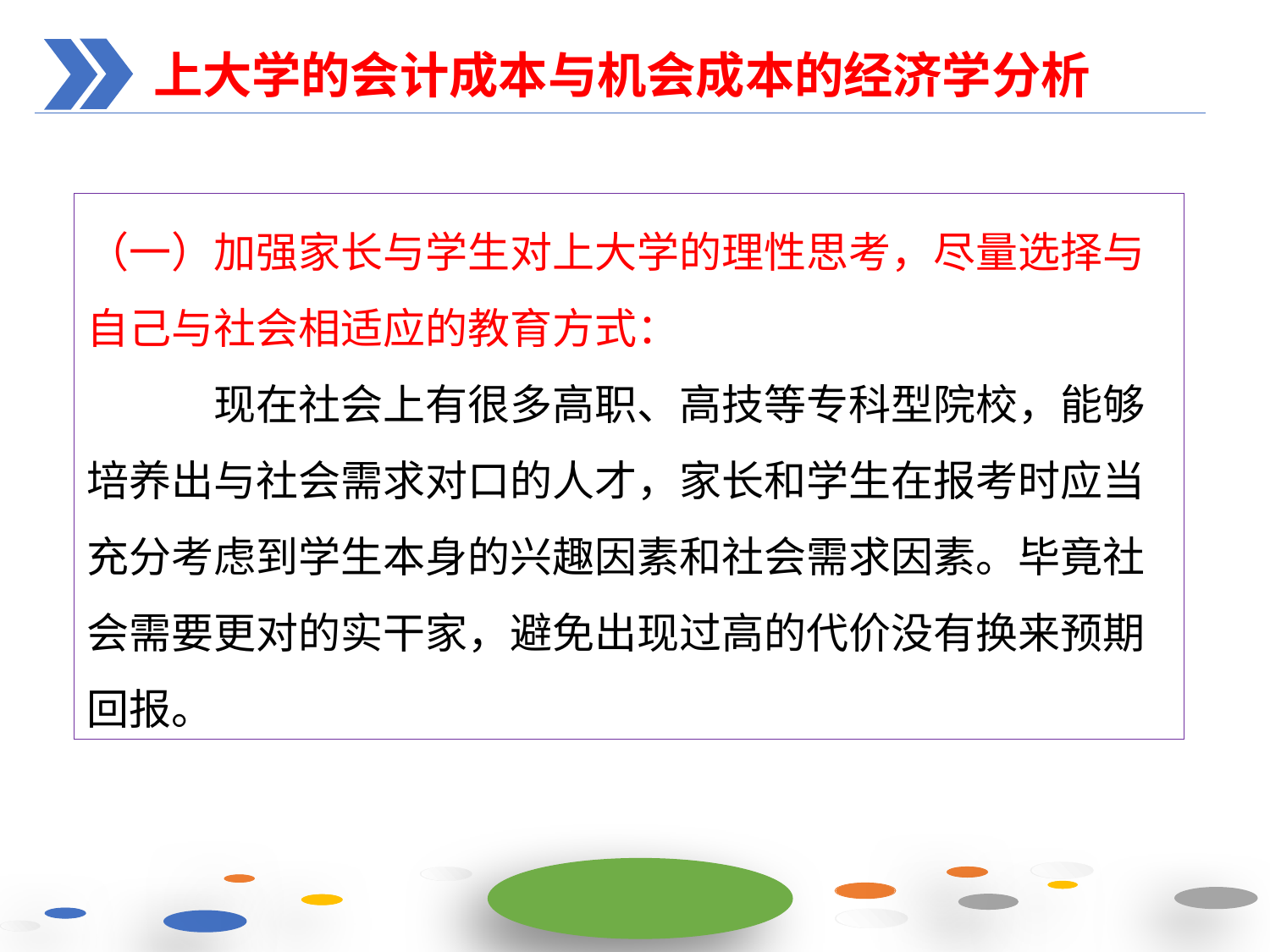

上大学的会计成本与机会成本的经济学分析
（一）加强家长与学生对上大学的理性思考，尽量选择与自己与社会相适应的教育方式：
	现在社会上有很多高职、高技等专科型院校，能够培养出与社会需求对口的人才，家长和学生在报考时应当充分考虑到学生本身的兴趣因素和社会需求因素。毕竟社会需要更对的实干家，避免出现过高的代价没有换来预期回报。